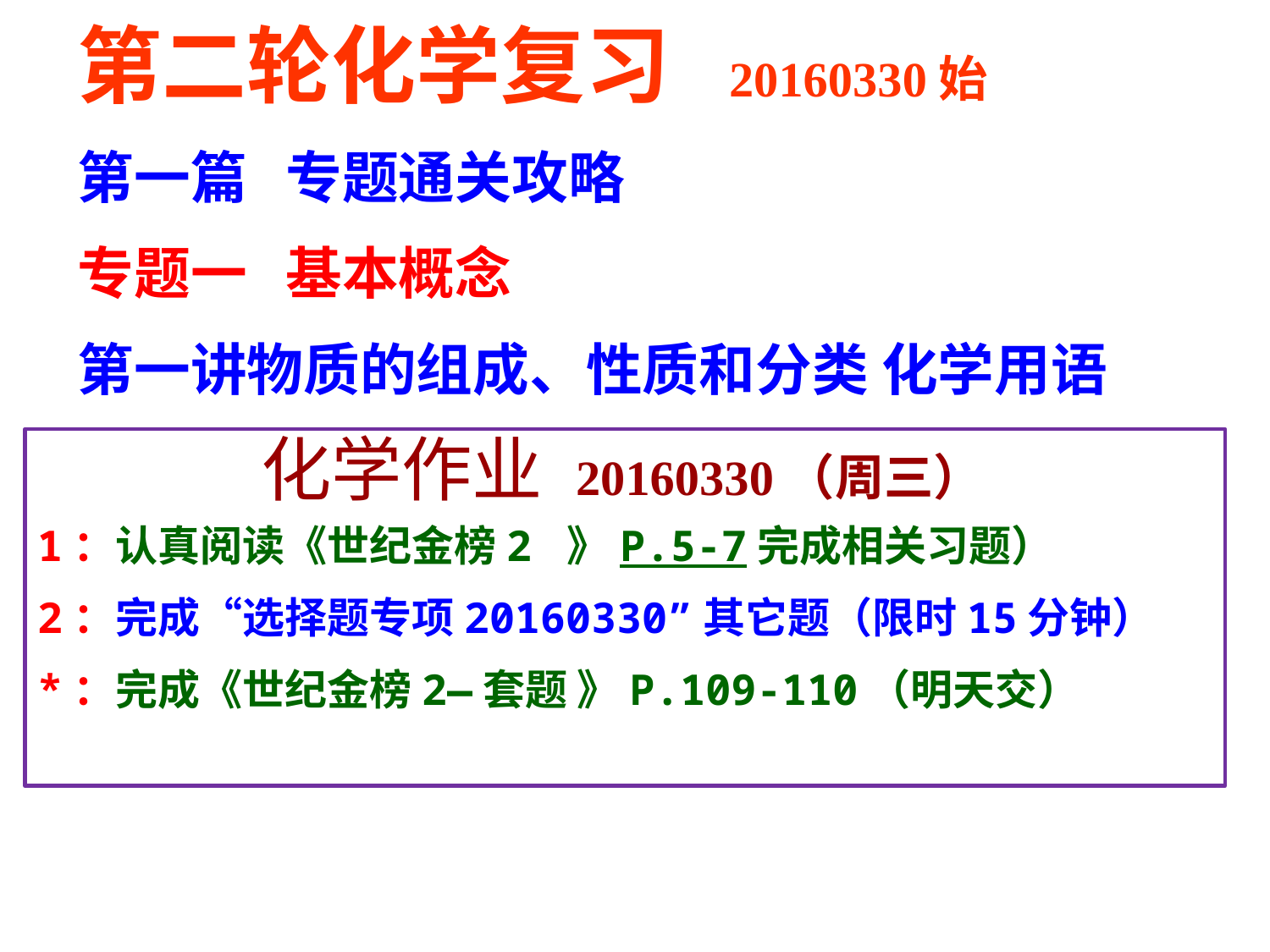

第二轮化学复习  20160330始
第一篇   专题通关攻略
专题一   基本概念
第一讲物质的组成、性质和分类 化学用语
        化学作业 20160330（周三）
1：认真阅读《世纪金榜2 》P.5-7完成相关习题）
2：完成“选择题专项20160330”其它题（限时15分钟）
*：完成《世纪金榜2—套题 》P.109-110（明天交）